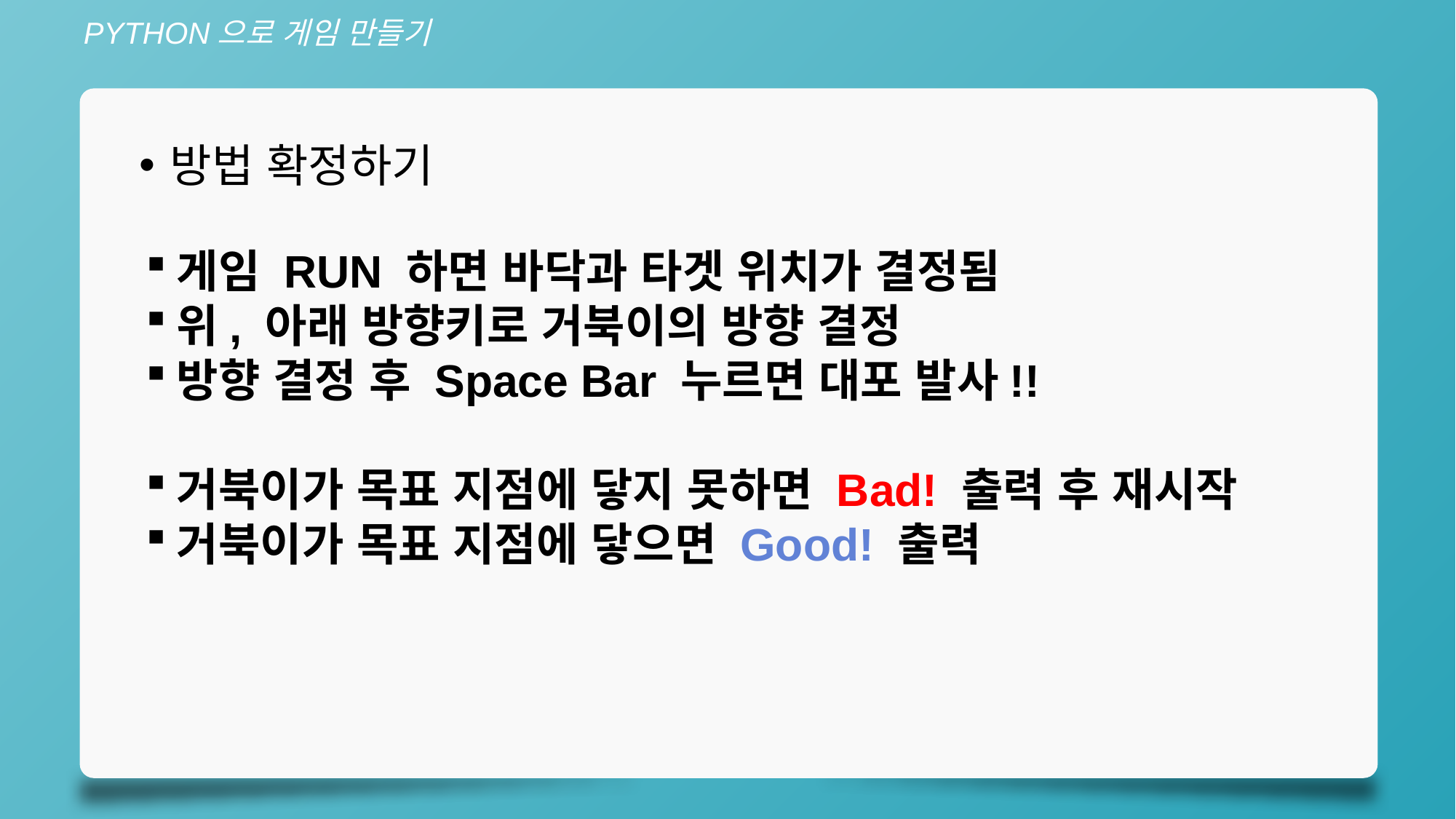

PYTHON으로 게임 만들기

방법 확정하기
게임 RUN 하면 바닥과 타겟 위치가 결정됨
위, 아래 방향키로 거북이의 방향 결정
방향 결정 후 Space Bar 누르면 대포 발사!!

거북이가 목표 지점에 닿지 못하면 Bad! 출력 후 재시작
거북이가 목표 지점에 닿으면 Good! 출력